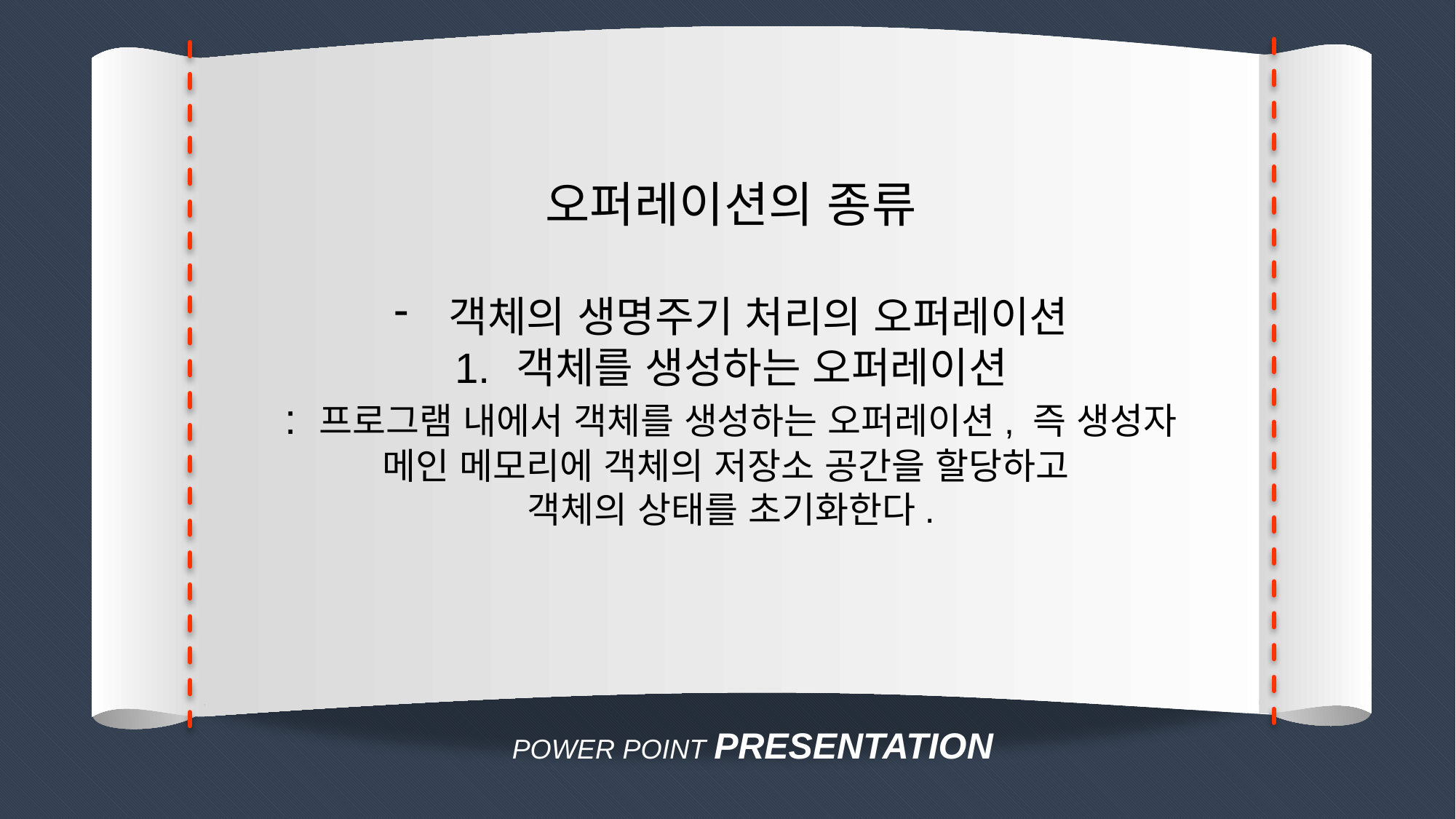

오퍼레이션의 종류

객체의 생명주기 처리의 오퍼레이션
객체를 생성하는 오퍼레이션
: 프로그램 내에서 객체를 생성하는 오퍼레이션, 즉 생성자
메인 메모리에 객체의 저장소 공간을 할당하고
객체의 상태를 초기화한다.

POWER POINT PRESENTATION